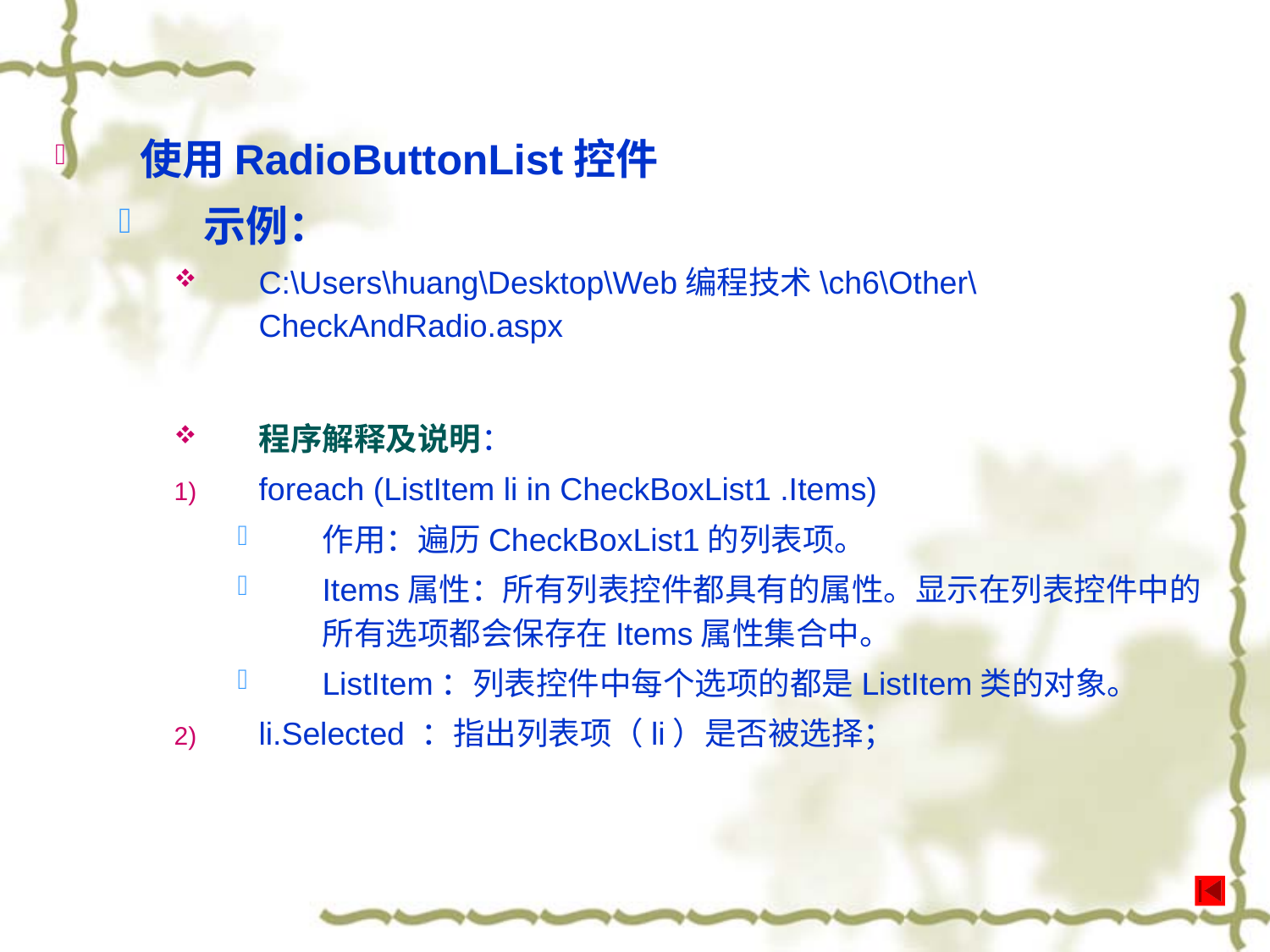

使用RadioButtonList控件
示例：
C:\Users\huang\Desktop\Web编程技术\ch6\Other\CheckAndRadio.aspx

程序解释及说明：
foreach (ListItem li in CheckBoxList1 .Items)
作用：遍历CheckBoxList1的列表项。
Items属性：所有列表控件都具有的属性。显示在列表控件中的所有选项都会保存在Items属性集合中。
ListItem：列表控件中每个选项的都是ListItem类的对象。
li.Selected ：指出列表项（li）是否被选择；